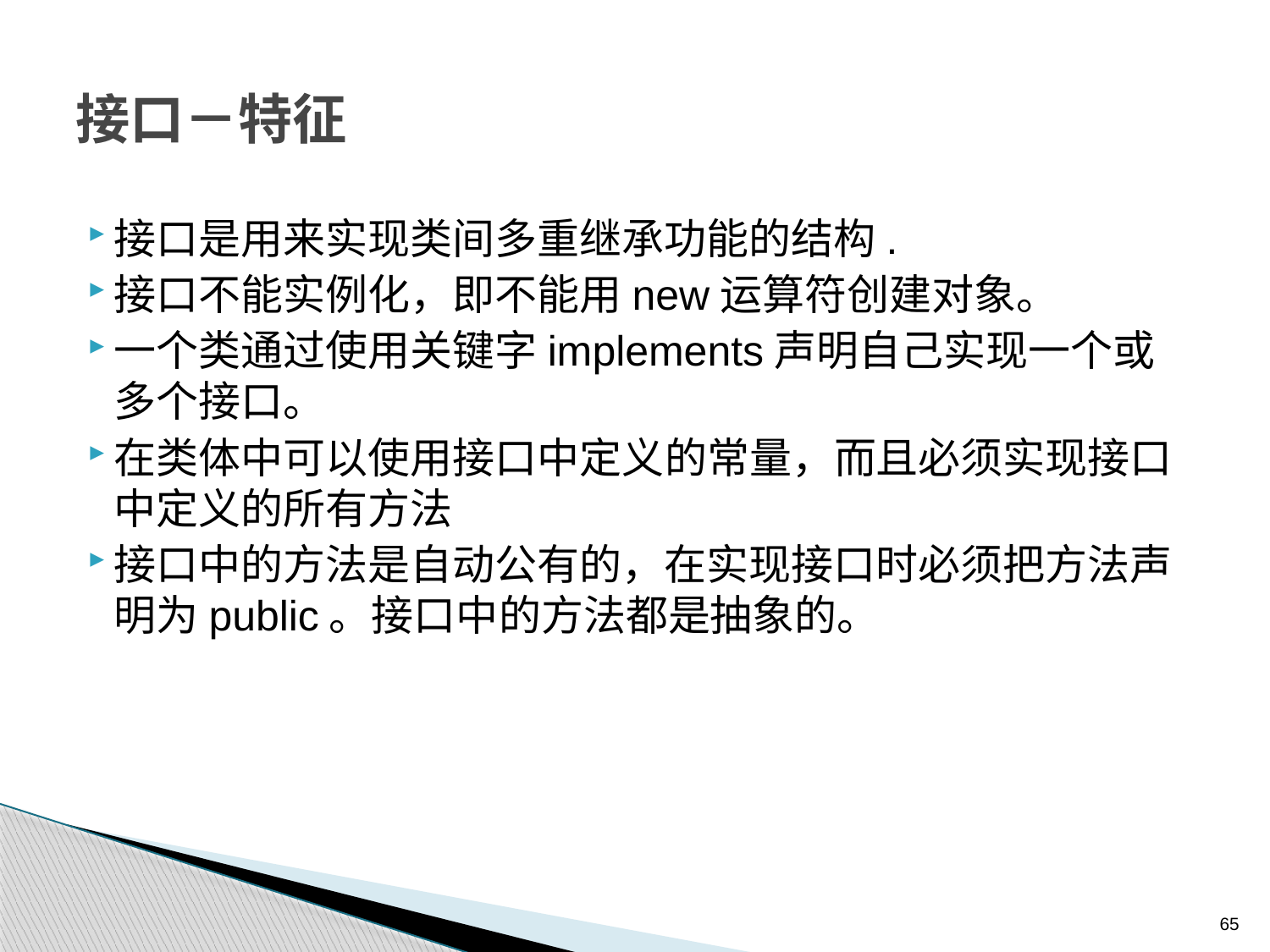

# 接口－特征
接口是用来实现类间多重继承功能的结构.
接口不能实例化，即不能用new运算符创建对象。
一个类通过使用关键字implements声明自己实现一个或多个接口。
在类体中可以使用接口中定义的常量，而且必须实现接口中定义的所有方法
接口中的方法是自动公有的，在实现接口时必须把方法声明为public。接口中的方法都是抽象的。

65